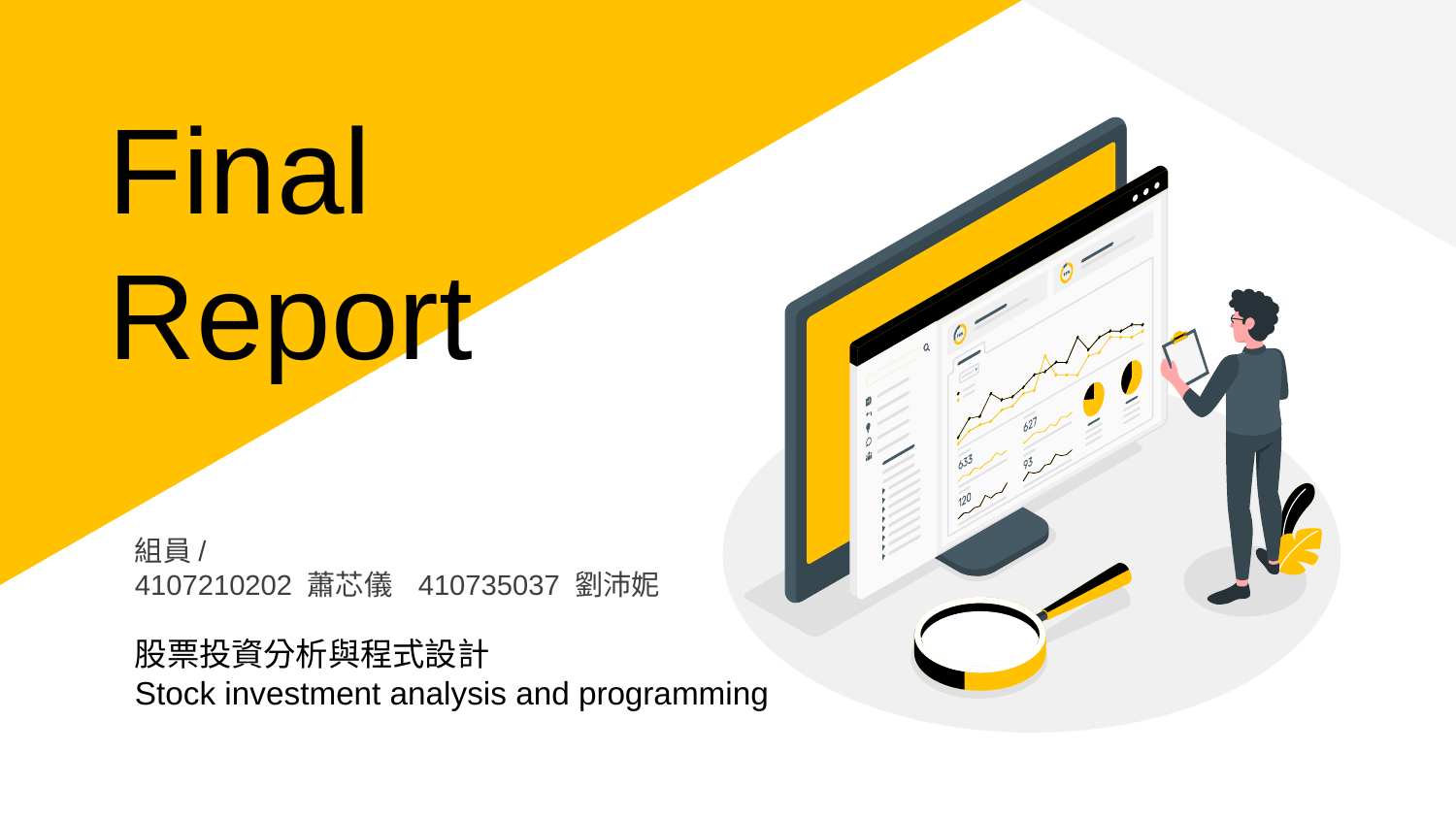

# Final Report

組員/
4107210202 蕭芯儀   410735037 劉沛妮
股票投資分析與程式設計
Stock investment analysis and programming